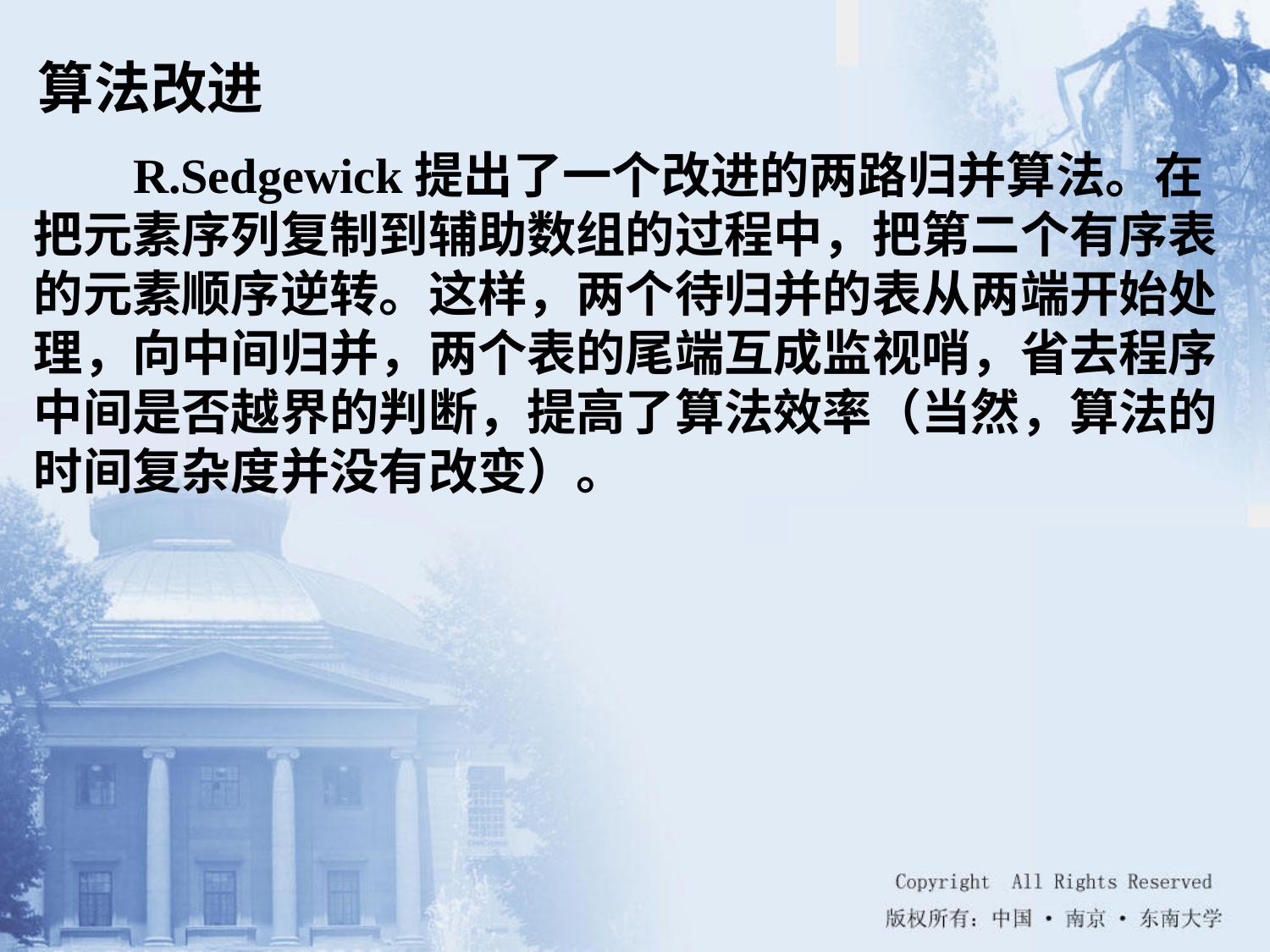

算法改进
R.Sedgewick提出了一个改进的两路归并算法。在把元素序列复制到辅助数组的过程中，把第二个有序表的元素顺序逆转。这样，两个待归并的表从两端开始处理，向中间归并，两个表的尾端互成监视哨，省去程序中间是否越界的判断，提高了算法效率（当然，算法的时间复杂度并没有改变）。